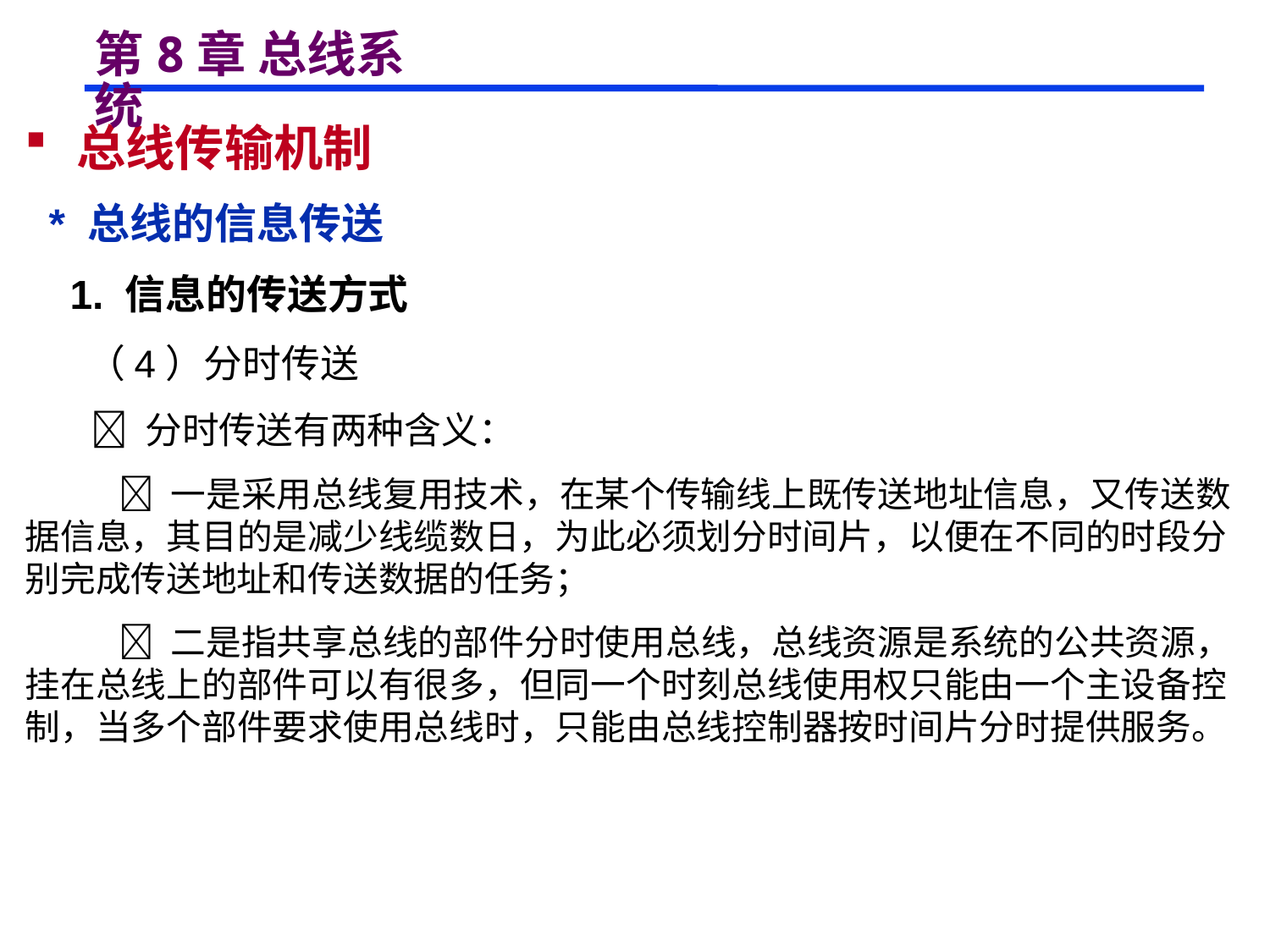

# 第8章 总线系统
 总线传输机制
  * 总线的信息传送
    1. 信息的传送方式
      （4）分时传送
        ♦ 分时传送有两种含义：
            ♣ 一是采用总线复用技术，在某个传输线上既传送地址信息，又传送数据信息，其目的是减少线缆数日，为此必须划分时间片，以便在不同的时段分别完成传送地址和传送数据的任务；
            ♣ 二是指共享总线的部件分时使用总线，总线资源是系统的公共资源，挂在总线上的部件可以有很多，但同一个时刻总线使用权只能由一个主设备控制，当多个部件要求使用总线时，只能由总线控制器按时间片分时提供服务。